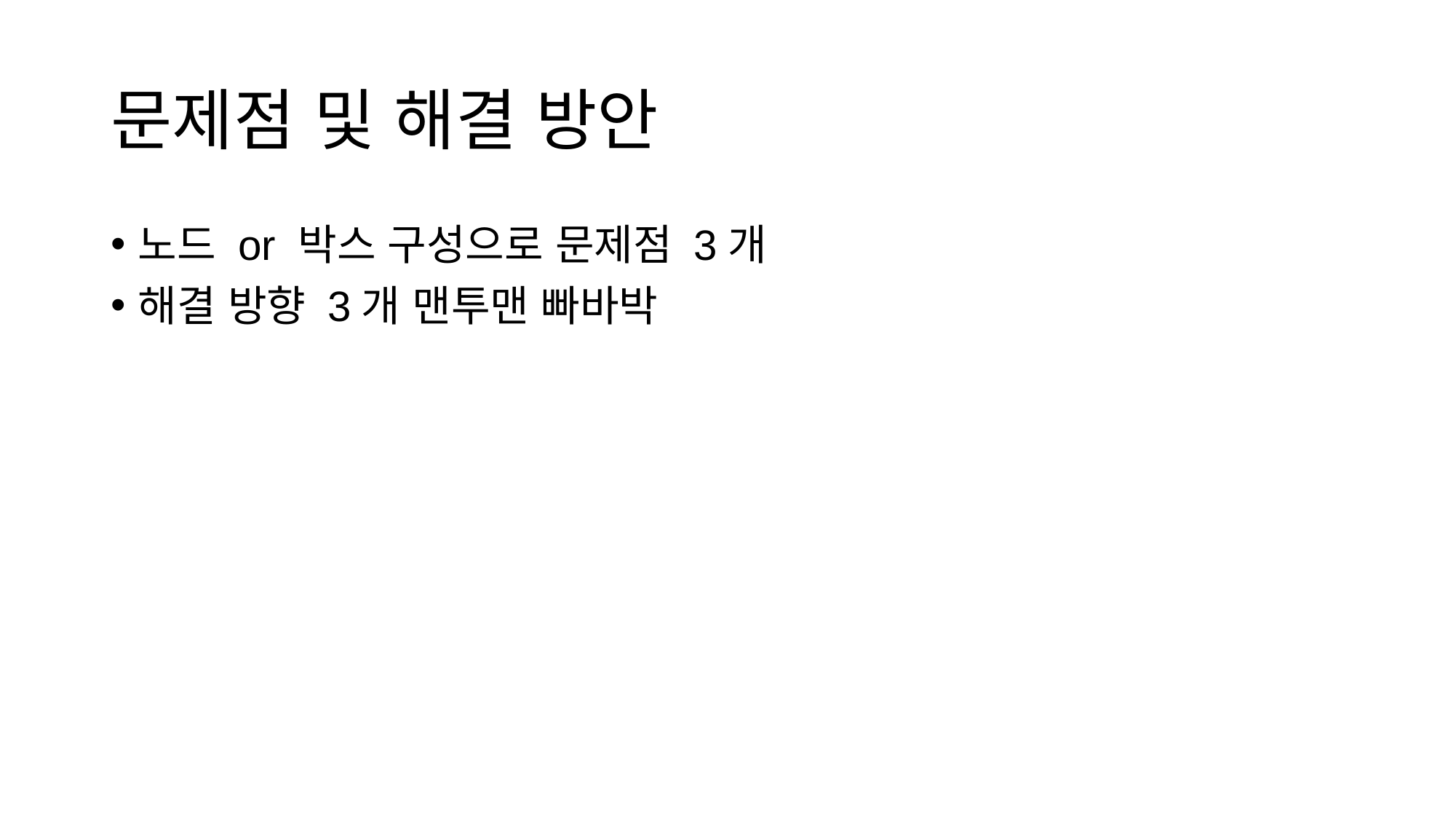

# 문제점 및 해결 방안
노드 or 박스 구성으로 문제점 3개
해결 방향 3개 맨투맨 빠바박